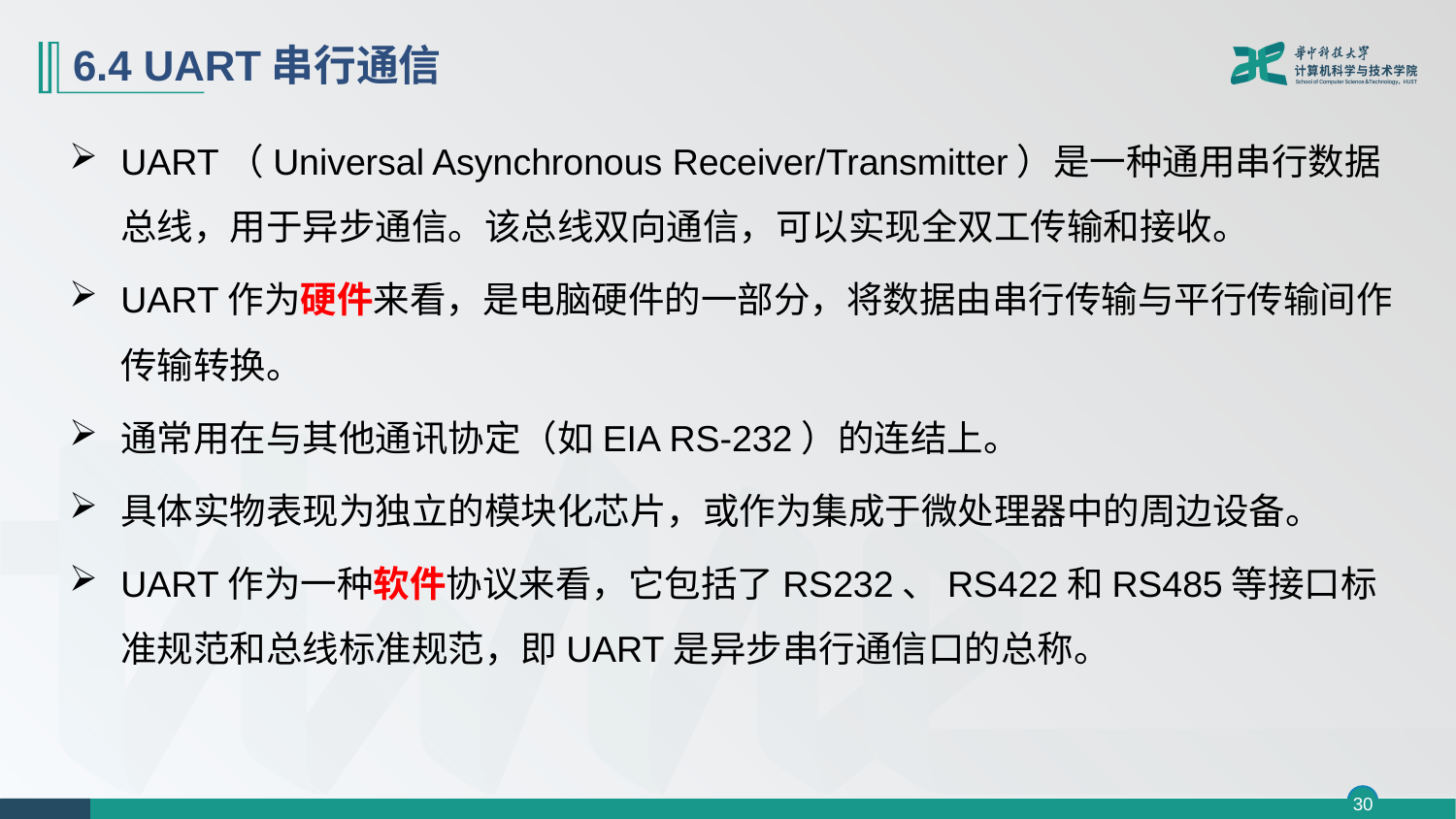

# 6.4 UART串行通信
UART（Universal Asynchronous Receiver/Transmitter）是一种通用串行数据总线，用于异步通信。该总线双向通信，可以实现全双工传输和接收。
UART作为硬件来看，是电脑硬件的一部分，将数据由串行传输与平行传输间作传输转换。
通常用在与其他通讯协定（如EIA RS-232）的连结上。
具体实物表现为独立的模块化芯片，或作为集成于微处理器中的周边设备。
UART作为一种软件协议来看，它包括了RS232、RS422和RS485等接口标准规范和总线标准规范，即UART是异步串行通信口的总称。